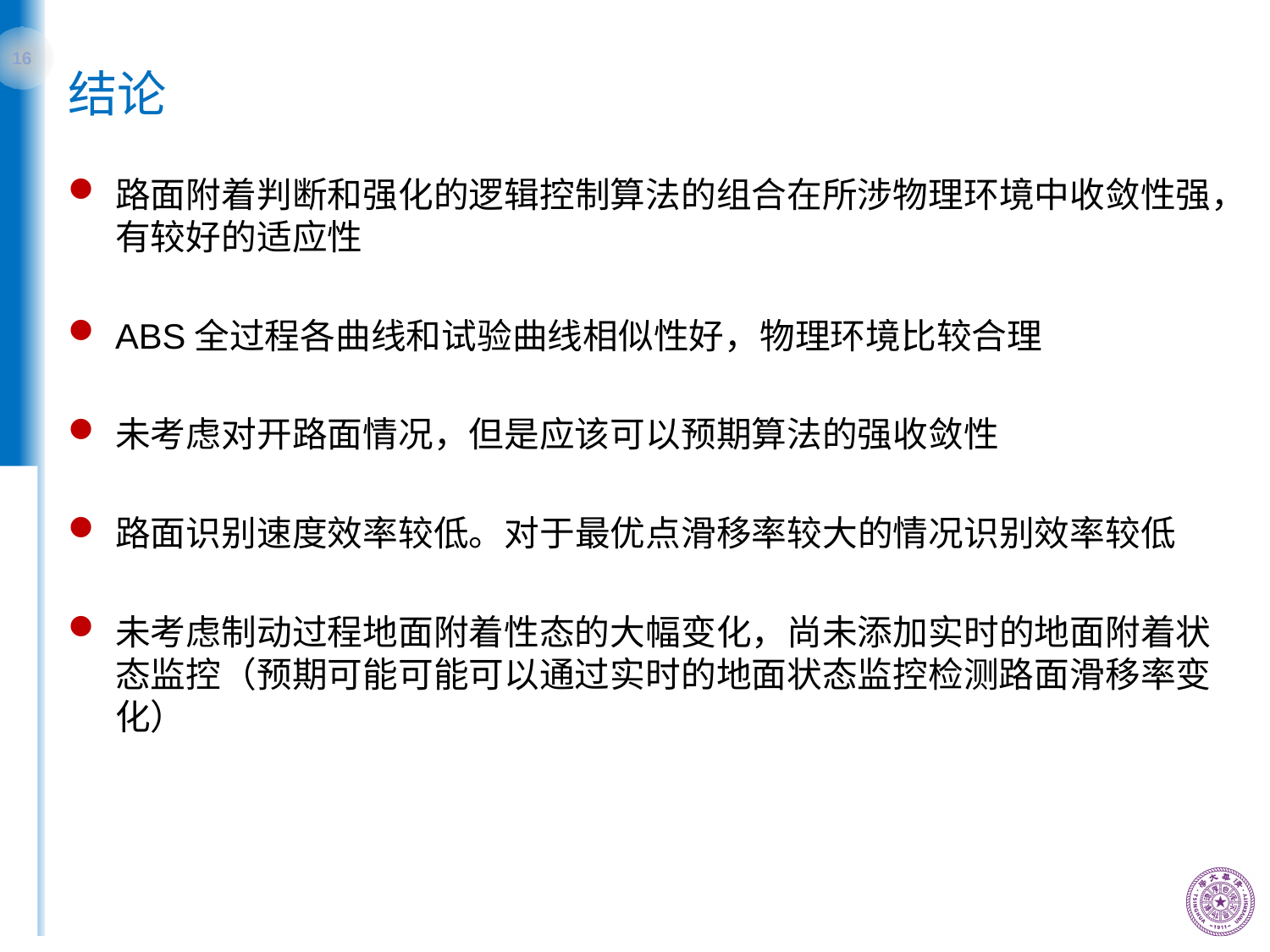

16
# 结论
路面附着判断和强化的逻辑控制算法的组合在所涉物理环境中收敛性强，有较好的适应性

ABS全过程各曲线和试验曲线相似性好，物理环境比较合理

未考虑对开路面情况，但是应该可以预期算法的强收敛性

路面识别速度效率较低。对于最优点滑移率较大的情况识别效率较低

未考虑制动过程地面附着性态的大幅变化，尚未添加实时的地面附着状态监控（预期可能可能可以通过实时的地面状态监控检测路面滑移率变化）